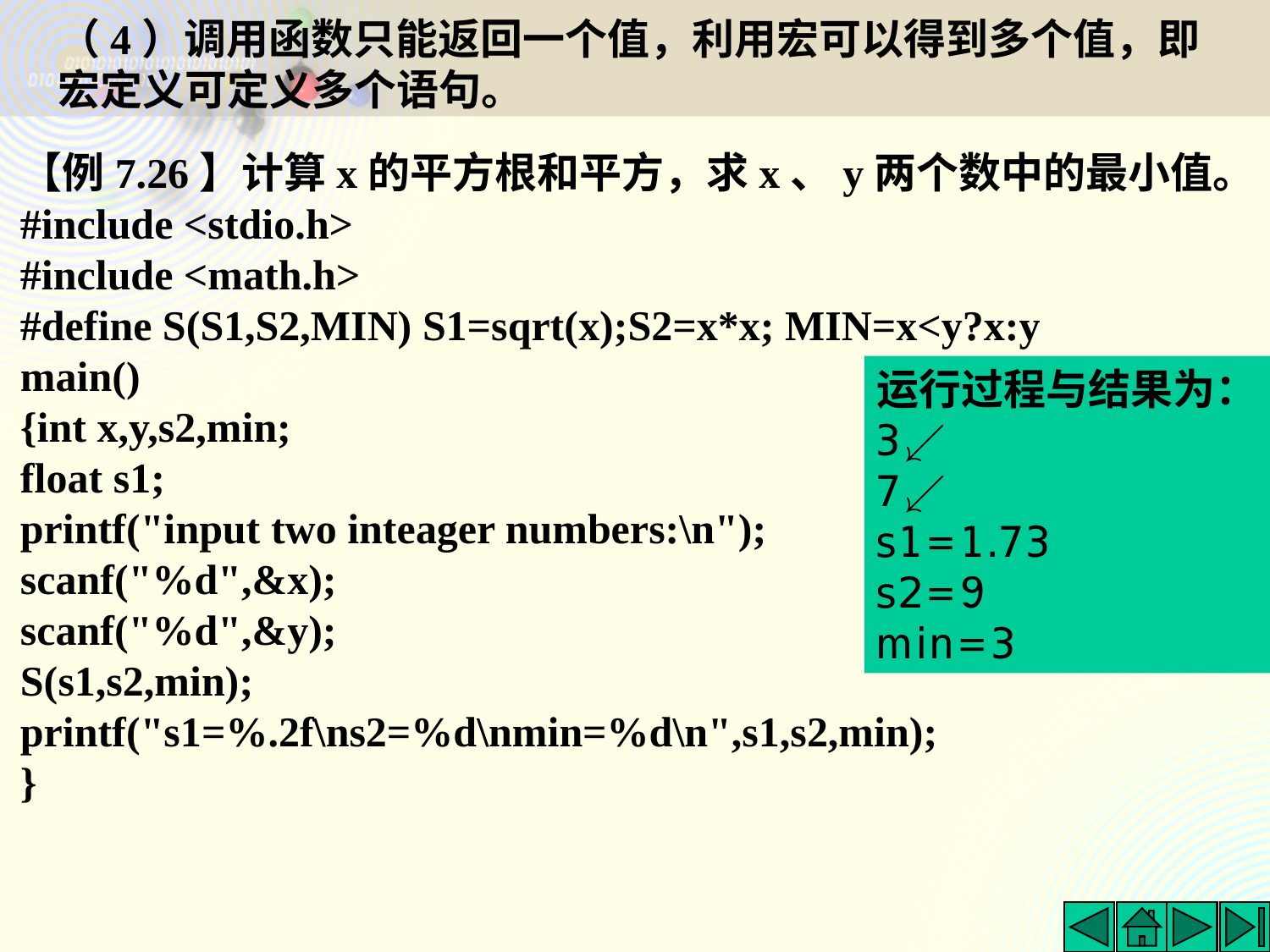

# （4）调用函数只能返回一个值，利用宏可以得到多个值，即宏定义可定义多个语句。
【例7.26】计算x的平方根和平方，求x、y两个数中的最小值。
#include <stdio.h>
#include <math.h>
#define S(S1,S2,MIN) S1=sqrt(x);S2=x*x; MIN=x<y?x:y
main()
{int x,y,s2,min;
float s1;
printf("input two inteager numbers:\n");
scanf("%d",&x);
scanf("%d",&y);
S(s1,s2,min);
printf("s1=%.2f\ns2=%d\nmin=%d\n",s1,s2,min);
}
运行过程与结果为：
3↙
7↙
s1=1.73
s2=9
min=3